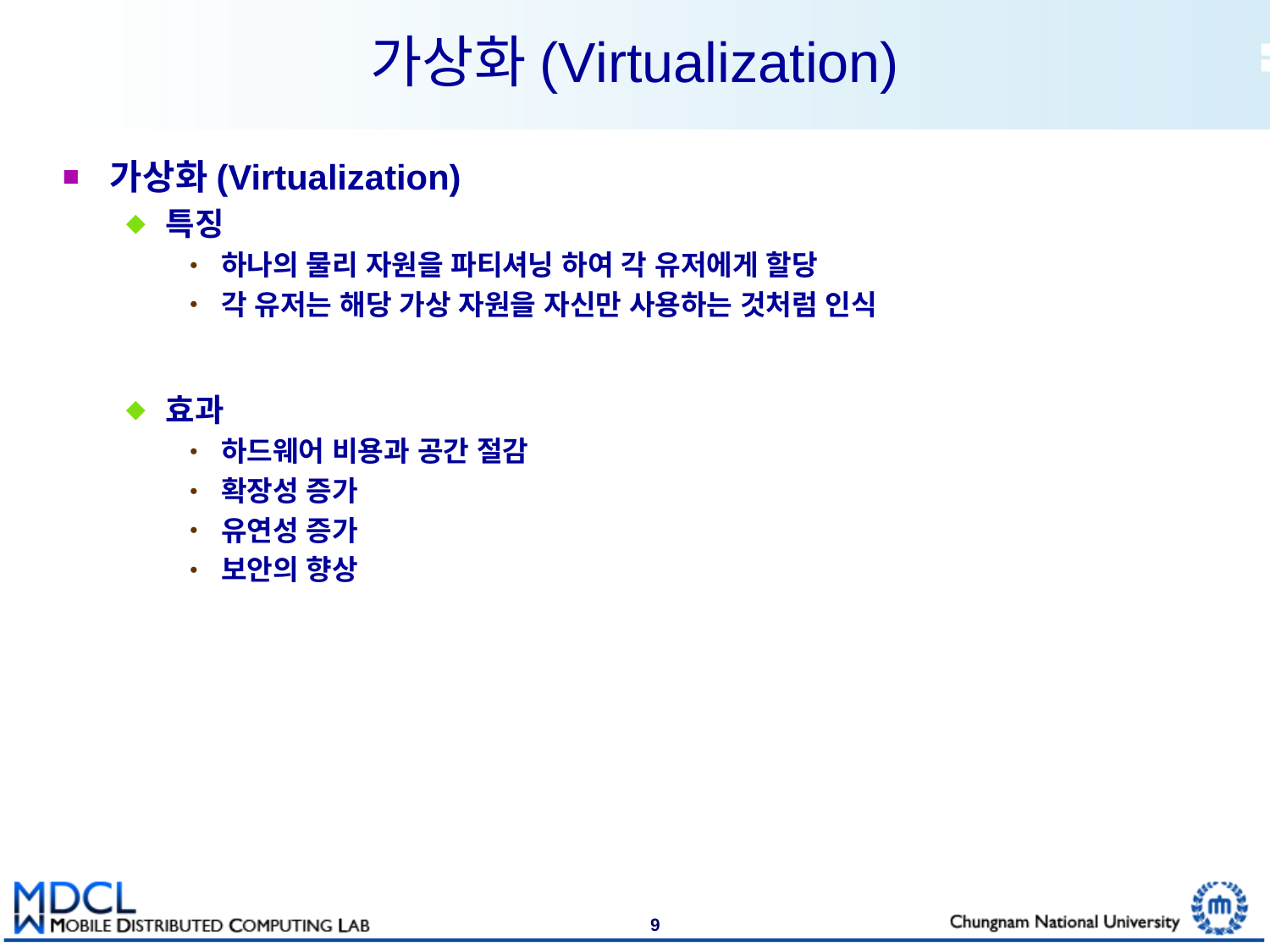

# 가상화(Virtualization)
가상화(Virtualization)
특징
하나의 물리 자원을 파티셔닝 하여 각 유저에게 할당
각 유저는 해당 가상 자원을 자신만 사용하는 것처럼 인식

효과
하드웨어 비용과 공간 절감
확장성 증가
유연성 증가
보안의 향상